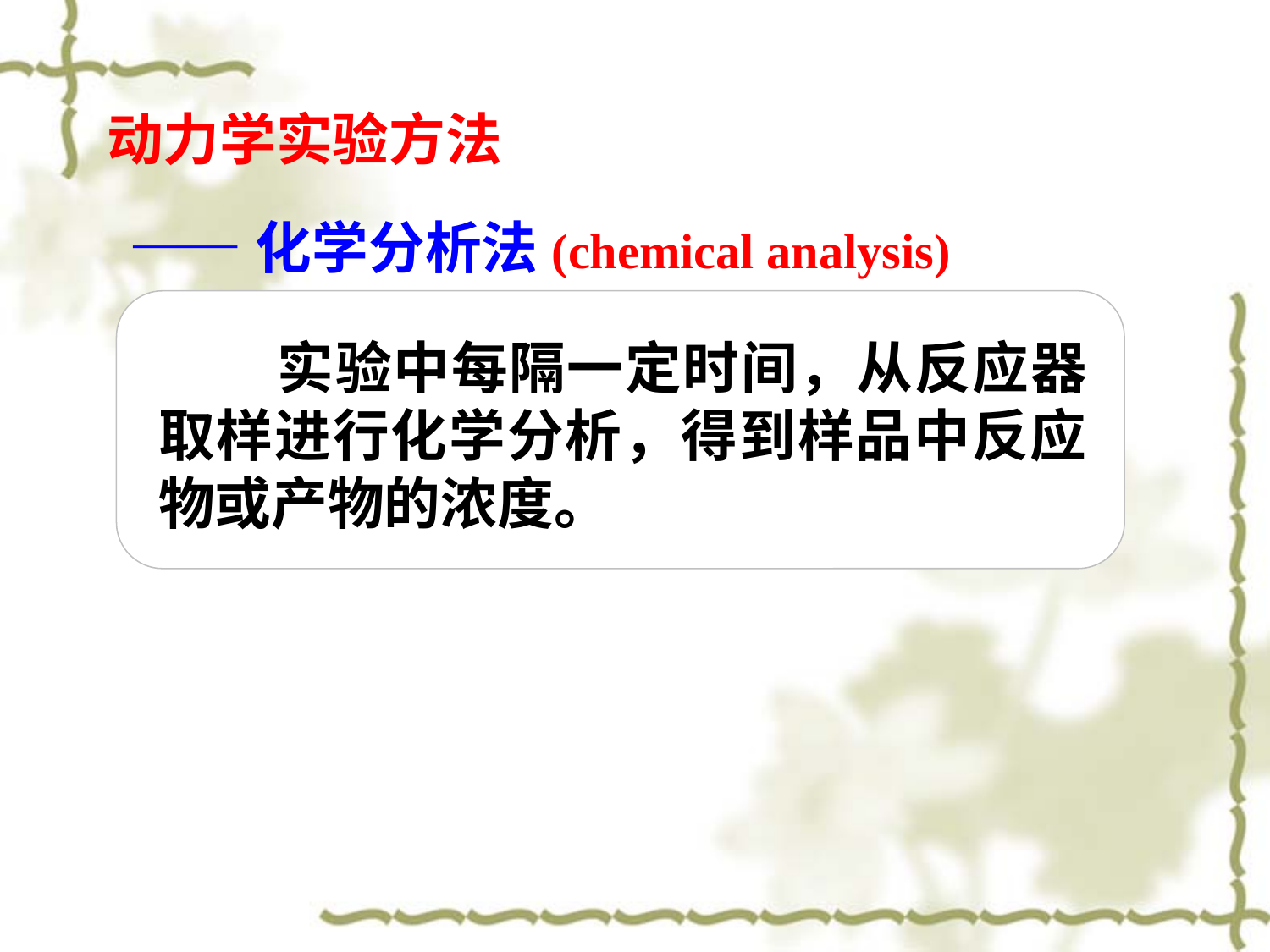

动力学实验方法
——化学分析法(chemical analysis)

实验中每隔一定时间，从反应器取样进行化学分析，得到样品中反应物或产物的浓度。